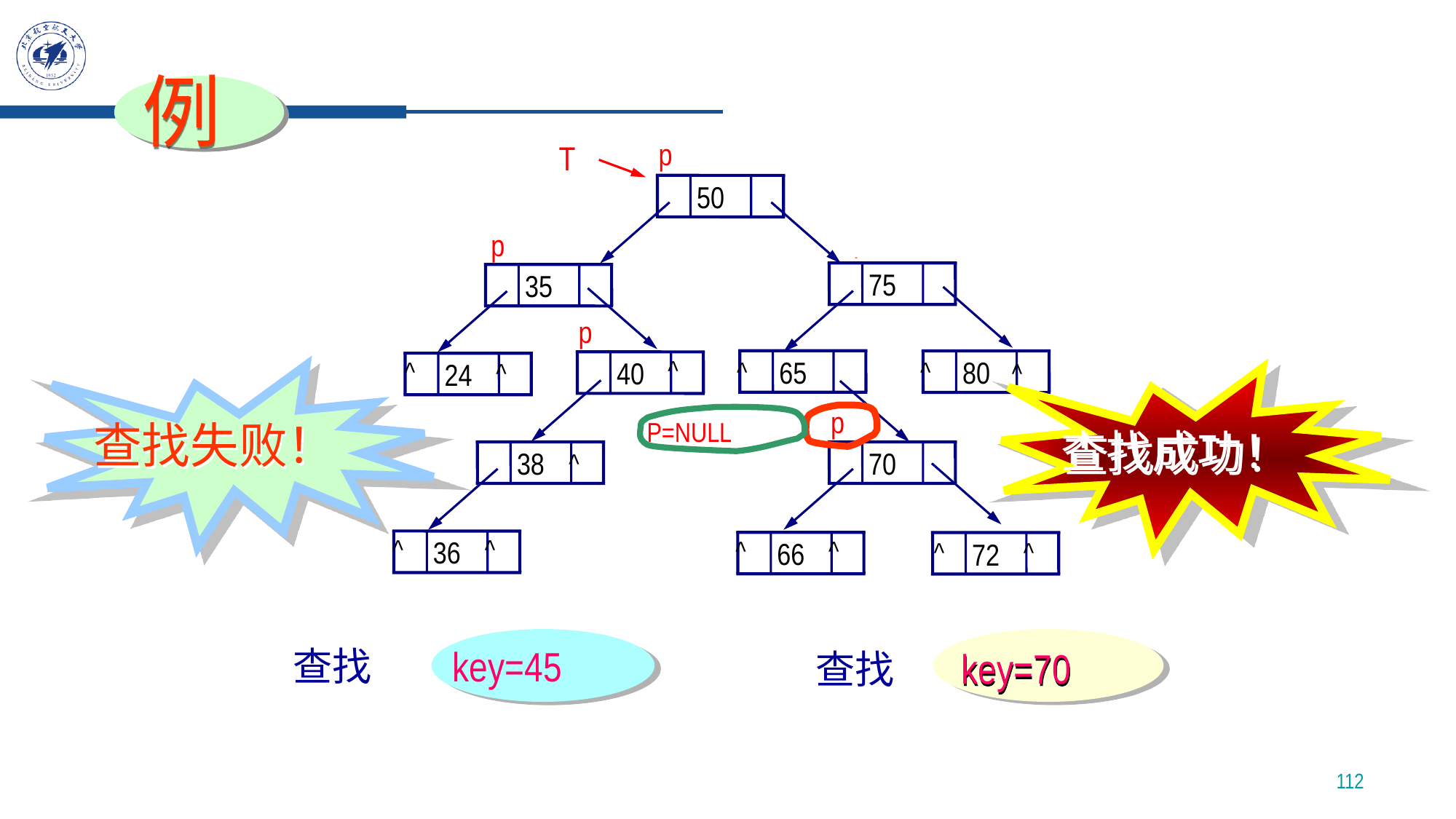

例

p
p
p
p
P=NULL
T

50

75

35

^
65

80

^
^
^
40

24

^
^

38

70

^

^
^
^
^
36

^
66

^
72

p

p

p

查找失败！

查找成功！

key=45
查找

key=70
查找
112